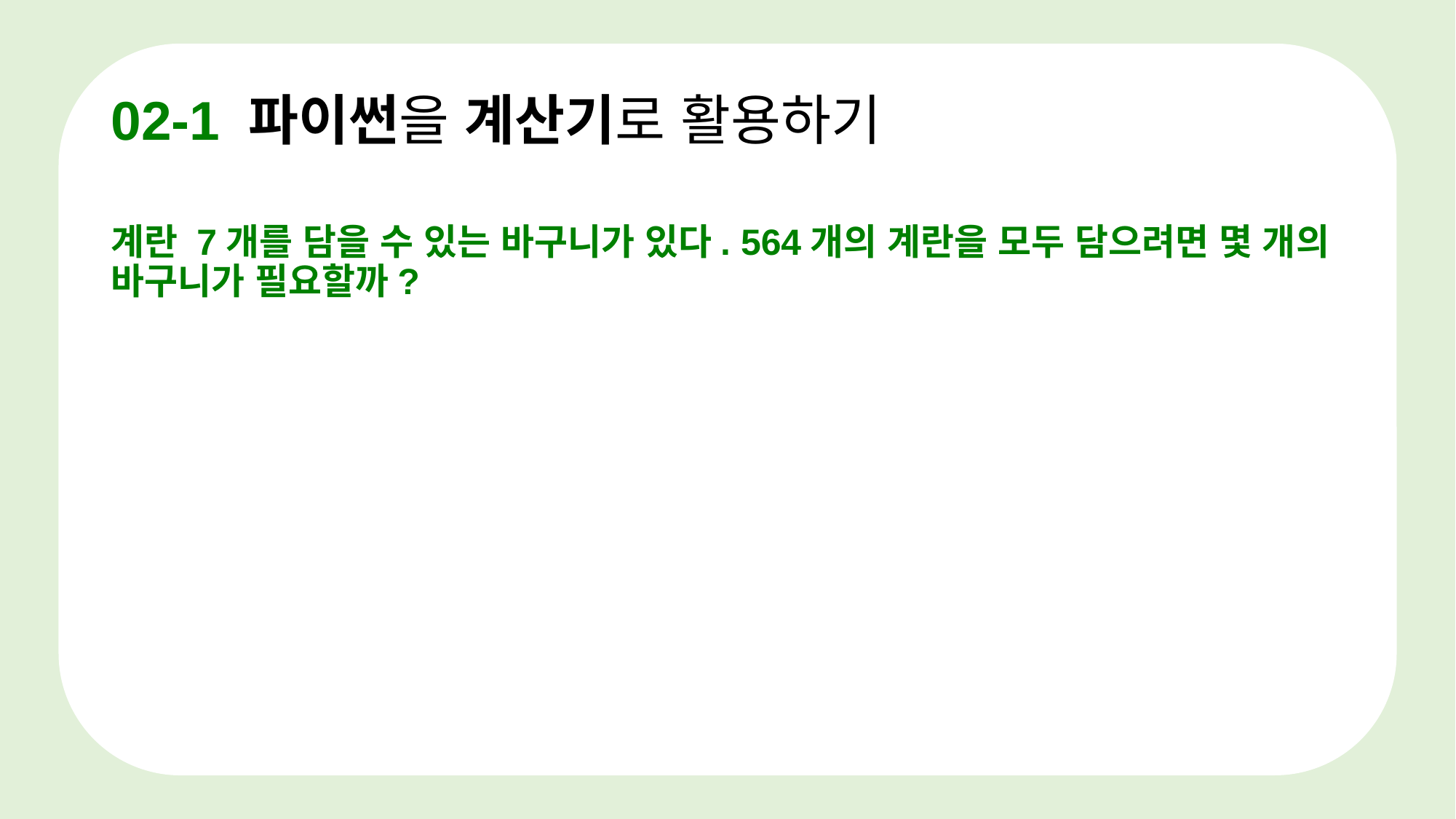

# 02-1 파이썬을 계산기로 활용하기
계란 7개를 담을 수 있는 바구니가 있다. 564개의 계란을 모두 담으려면 몇 개의 바구니가 필요할까?